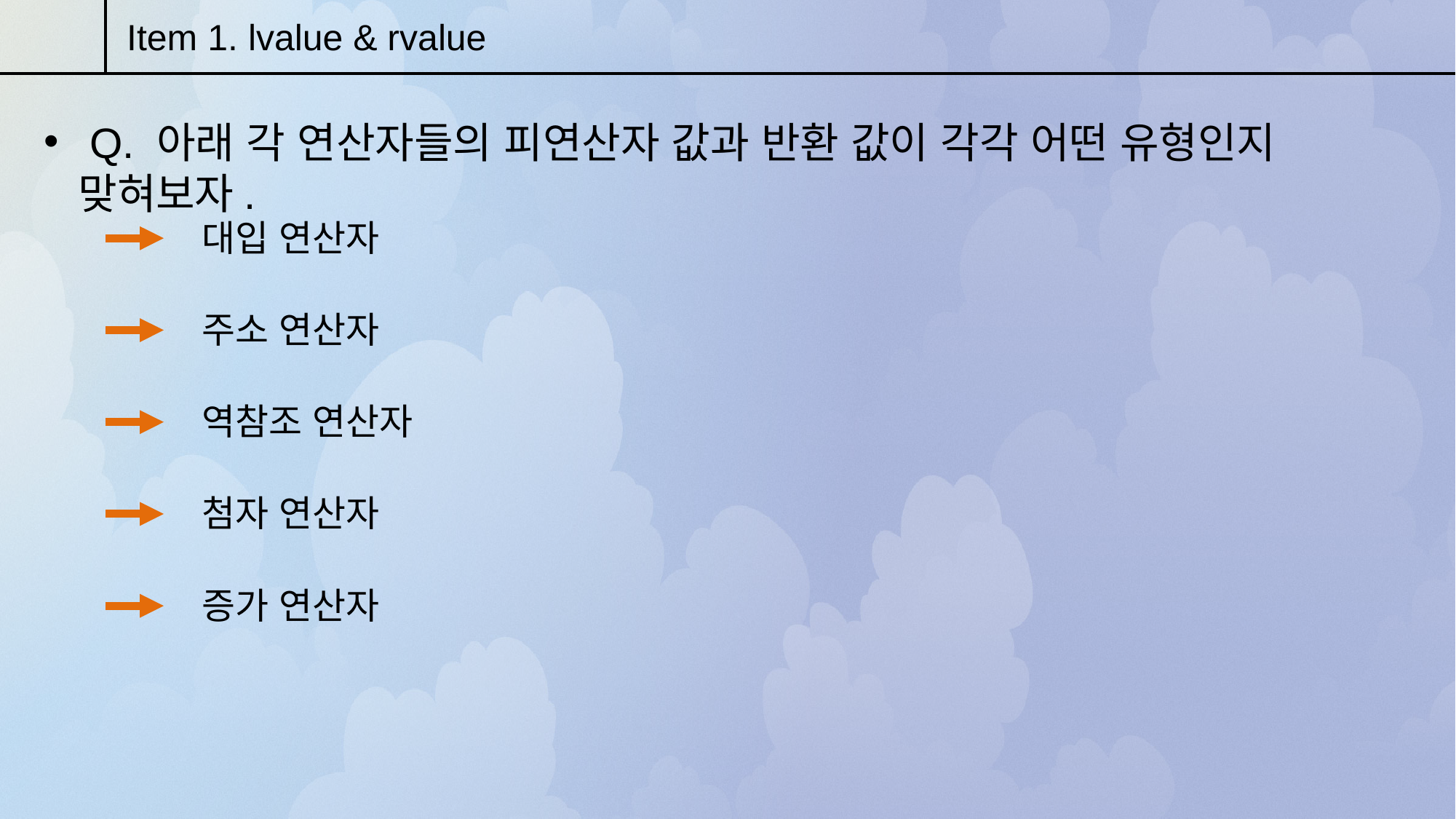

Item 1. lvalue & rvalue
 Q. 아래 각 연산자들의 피연산자 값과 반환 값이 각각 어떤 유형인지 맞혀보자.
대입 연산자
주소 연산자
역참조 연산자
첨자 연산자
증가 연산자